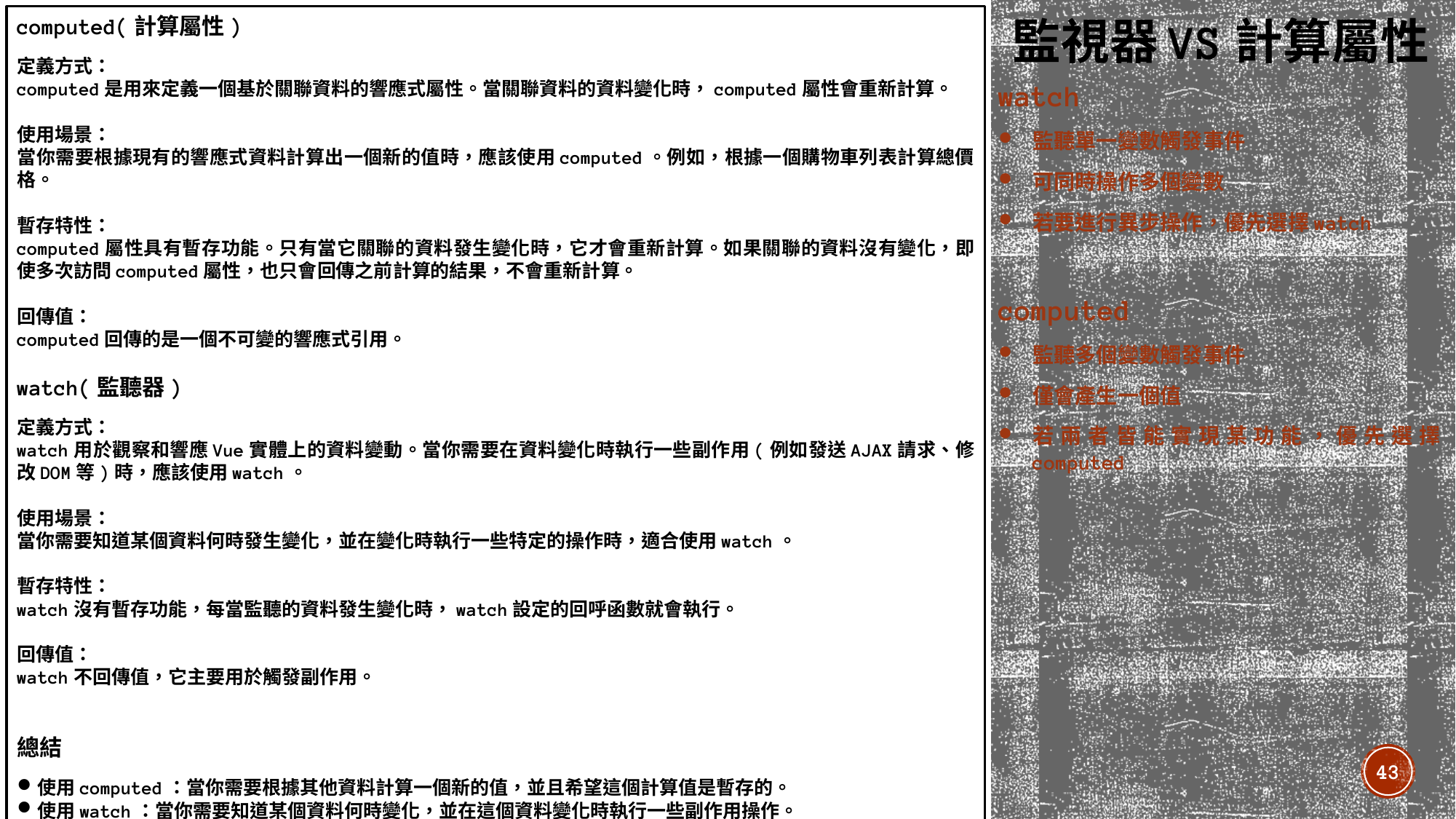

# 監視器vs計算屬性
computed(計算屬性)
定義方式：
computed是用來定義一個基於關聯資料的響應式屬性。當關聯資料的資料變化時，computed屬性會重新計算。

使用場景：
當你需要根據現有的響應式資料計算出一個新的值時，應該使用computed。例如，根據一個購物車列表計算總價格。

暫存特性：
computed屬性具有暫存功能。只有當它關聯的資料發生變化時，它才會重新計算。如果關聯的資料沒有變化，即使多次訪問computed屬性，也只會回傳之前計算的結果，不會重新計算。

回傳值：
computed回傳的是一個不可變的響應式引用。

watch(監聽器)
定義方式：
watch用於觀察和響應Vue實體上的資料變動。當你需要在資料變化時執行一些副作用(例如發送AJAX請求、修改DOM等)時，應該使用watch。

使用場景：
當你需要知道某個資料何時發生變化，並在變化時執行一些特定的操作時，適合使用watch。

暫存特性：
watch沒有暫存功能，每當監聽的資料發生變化時，watch設定的回呼函數就會執行。

回傳值：
watch不回傳值，它主要用於觸發副作用。

總結
使用computed：當你需要根據其他資料計算一個新的值，並且希望這個計算值是暫存的。
使用watch：當你需要知道某個資料何時變化，並在這個資料變化時執行一些副作用操作。
watch
監聽單一變數觸發事件
可同時操作多個變數
若要進行異步操作，優先選擇watch

computed
監聽多個變數觸發事件
僅會產生一個值
若兩者皆能實現某功能，優先選擇computed

43